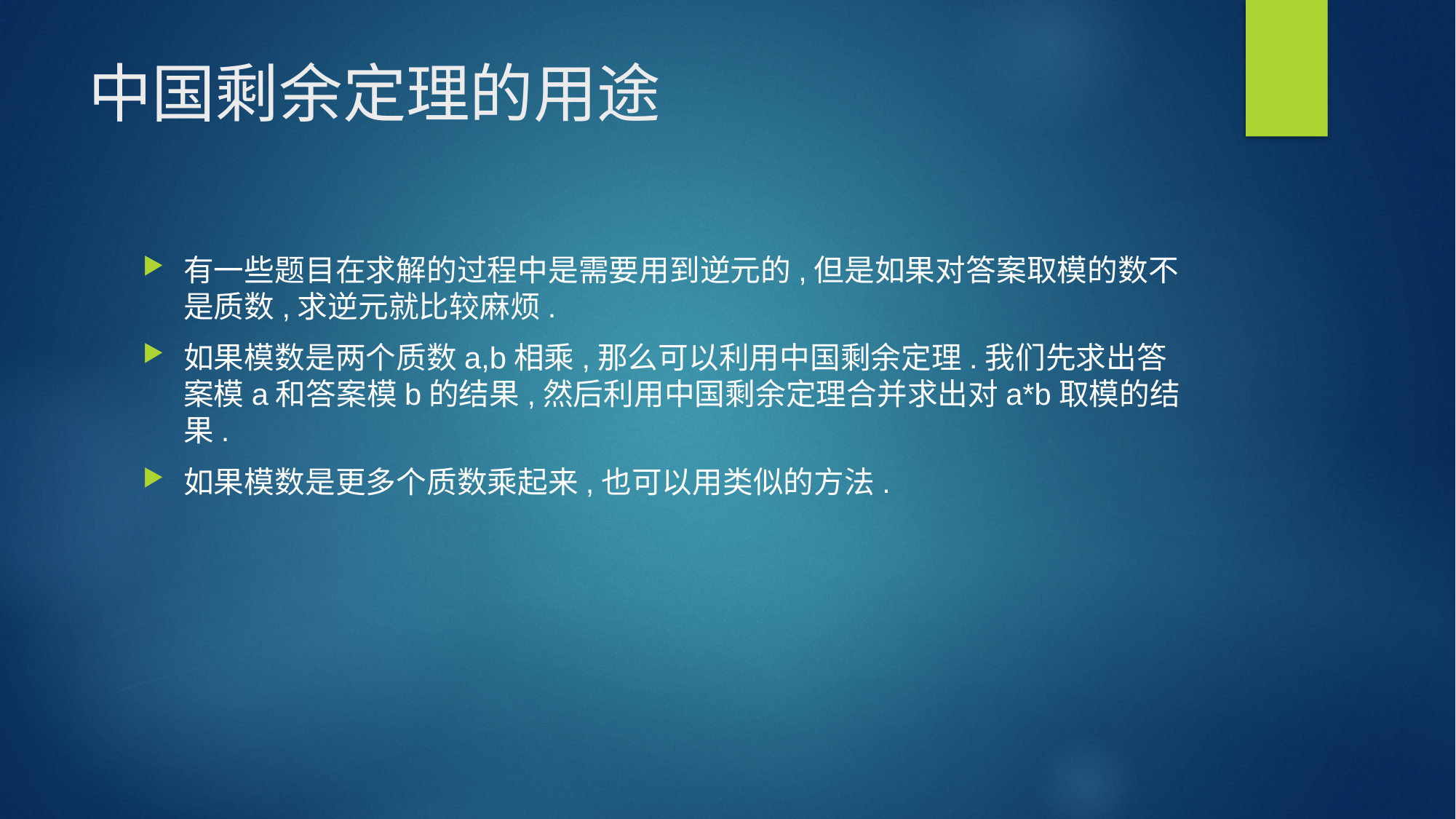

# 中国剩余定理的用途
有一些题目在求解的过程中是需要用到逆元的,但是如果对答案取模的数不是质数,求逆元就比较麻烦.
如果模数是两个质数a,b相乘,那么可以利用中国剩余定理.我们先求出答案模a和答案模b的结果,然后利用中国剩余定理合并求出对a*b取模的结果.
如果模数是更多个质数乘起来,也可以用类似的方法.